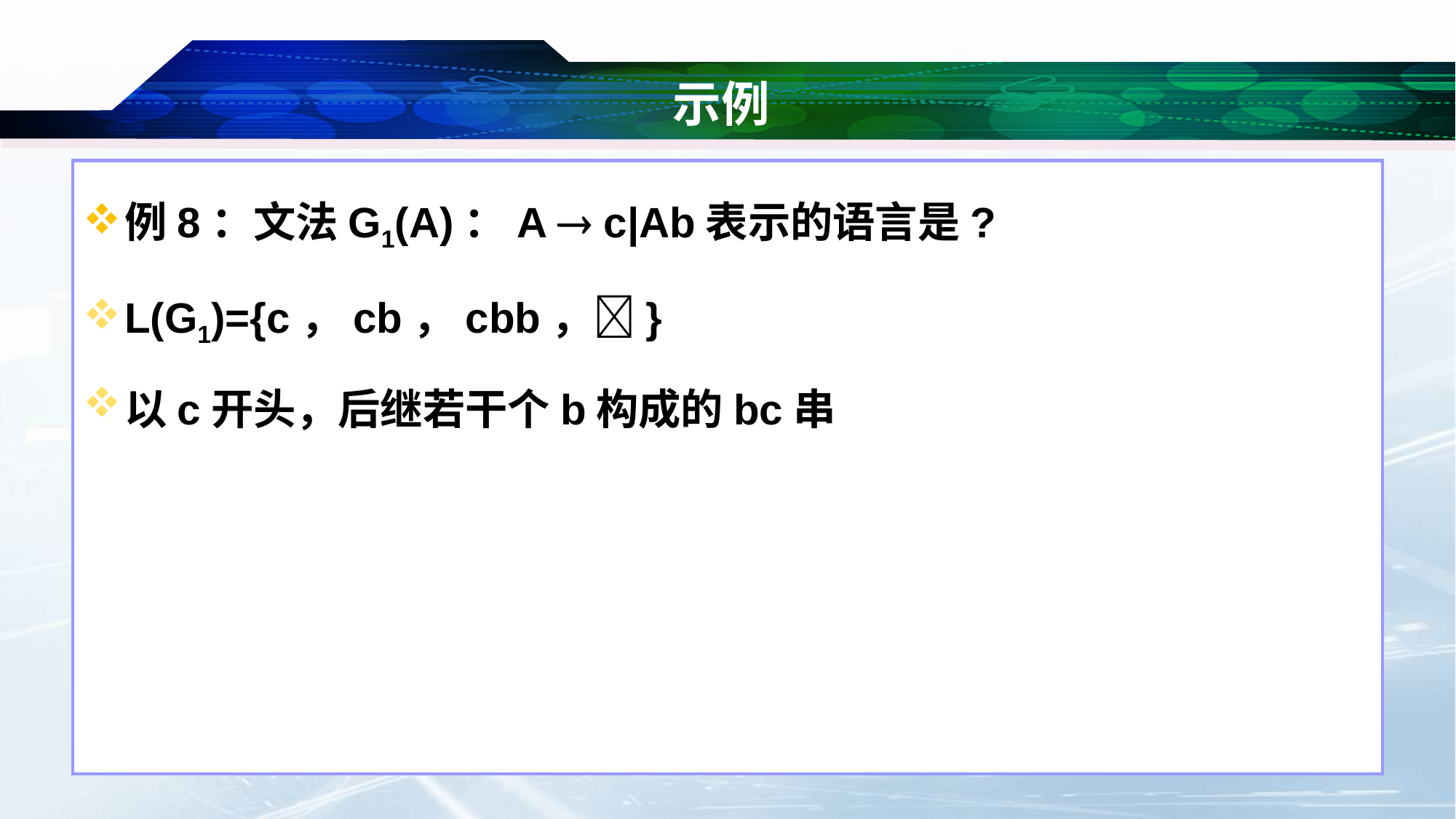

# 示例
例8：文法G1(A)：A → c|Ab表示的语言是?
L(G1)={c，cb，cbb，…}
以c开头，后继若干个b构成的bc串